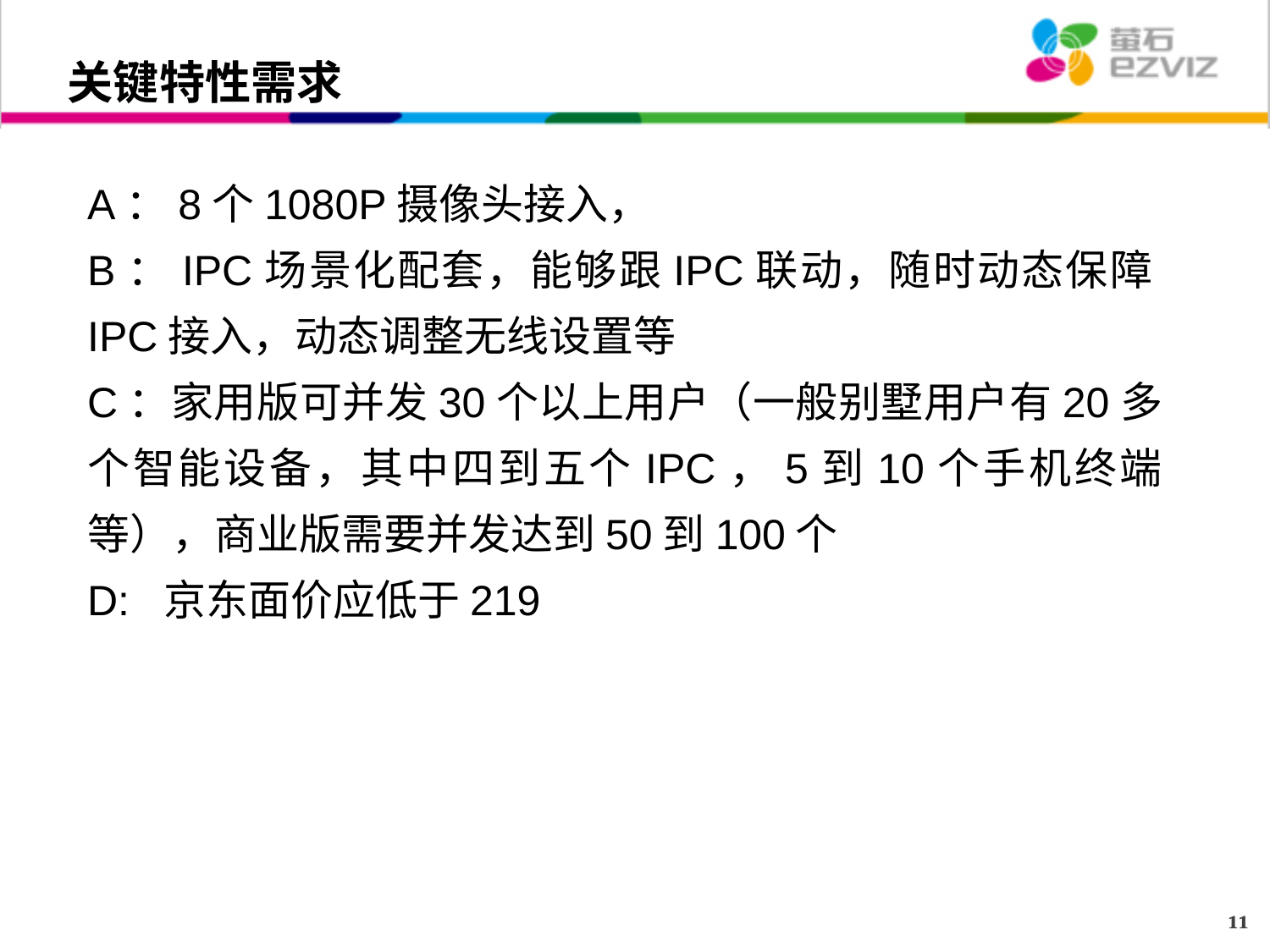

# 关键特性需求
A：8个1080P摄像头接入，
B：IPC场景化配套，能够跟IPC联动，随时动态保障IPC接入，动态调整无线设置等
C：家用版可并发30个以上用户（一般别墅用户有20多个智能设备，其中四到五个IPC，5到10个手机终端等），商业版需要并发达到50到100个
D:  京东面价应低于219
11